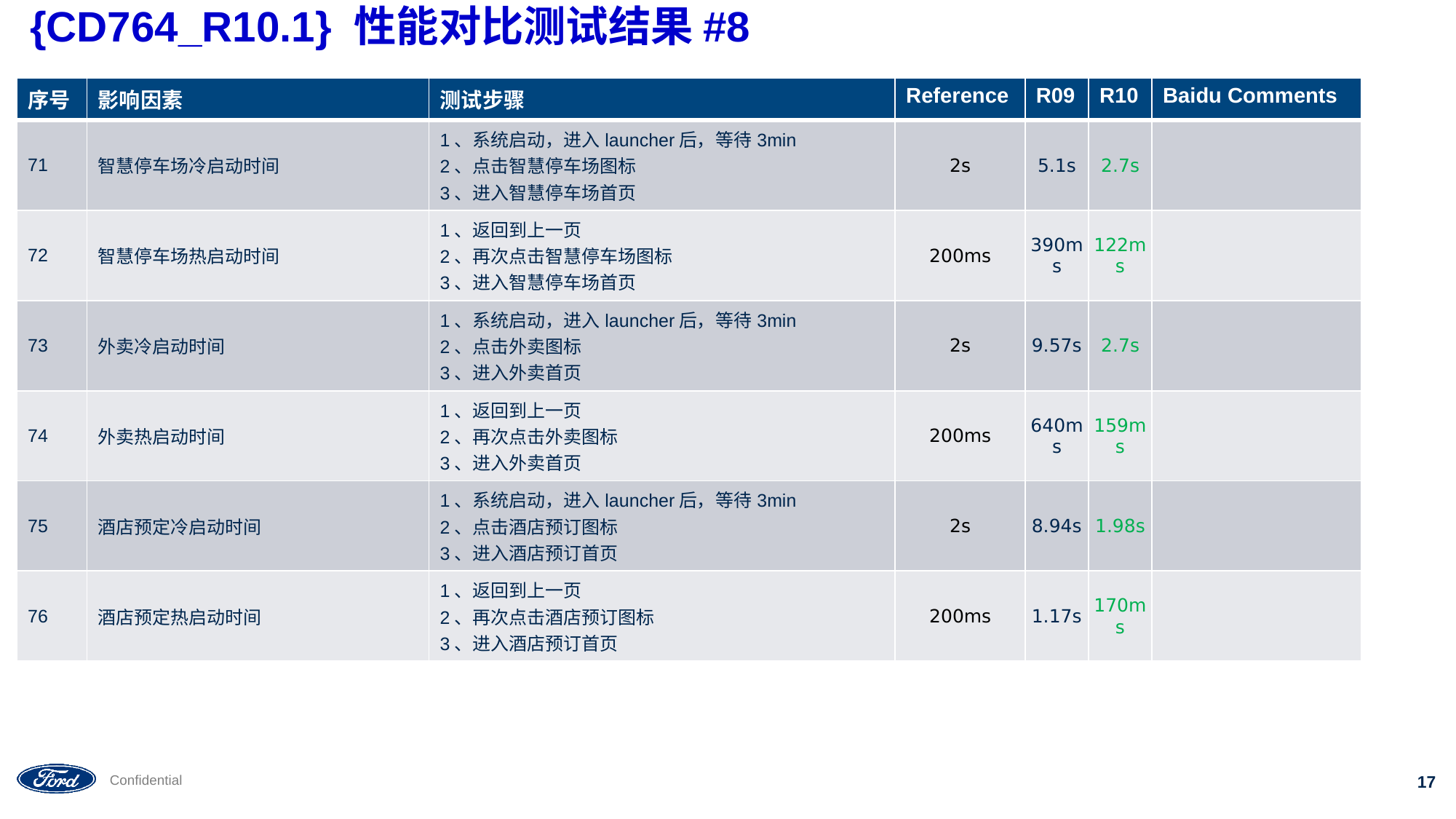

# {CD764_R10.1} 性能对比测试结果#8
| 序号 | 影响因素 | 测试步骤 | Reference | R09 | R10 | Baidu Comments |
| --- | --- | --- | --- | --- | --- | --- |
| 71 | 智慧停车场冷启动时间 | 1、系统启动，进入launcher后，等待3min 2、点击智慧停车场图标 3、进入智慧停车场首页 | 2s | 5.1s | 2.7s |  |
| 72 | 智慧停车场热启动时间 | 1、返回到上一页 2、再次点击智慧停车场图标 3、进入智慧停车场首页 | 200ms | 390ms | 122ms |  |
| 73 | 外卖冷启动时间 | 1、系统启动，进入launcher后，等待3min 2、点击外卖图标 3、进入外卖首页 | 2s | 9.57s | 2.7s |  |
| 74 | 外卖热启动时间 | 1、返回到上一页 2、再次点击外卖图标 3、进入外卖首页 | 200ms | 640ms | 159ms |  |
| 75 | 酒店预定冷启动时间 | 1、系统启动，进入launcher后，等待3min 2、点击酒店预订图标 3、进入酒店预订首页 | 2s | 8.94s | 1.98s |  |
| 76 | 酒店预定热启动时间 | 1、返回到上一页 2、再次点击酒店预订图标 3、进入酒店预订首页 | 200ms | 1.17s | 170ms |  |